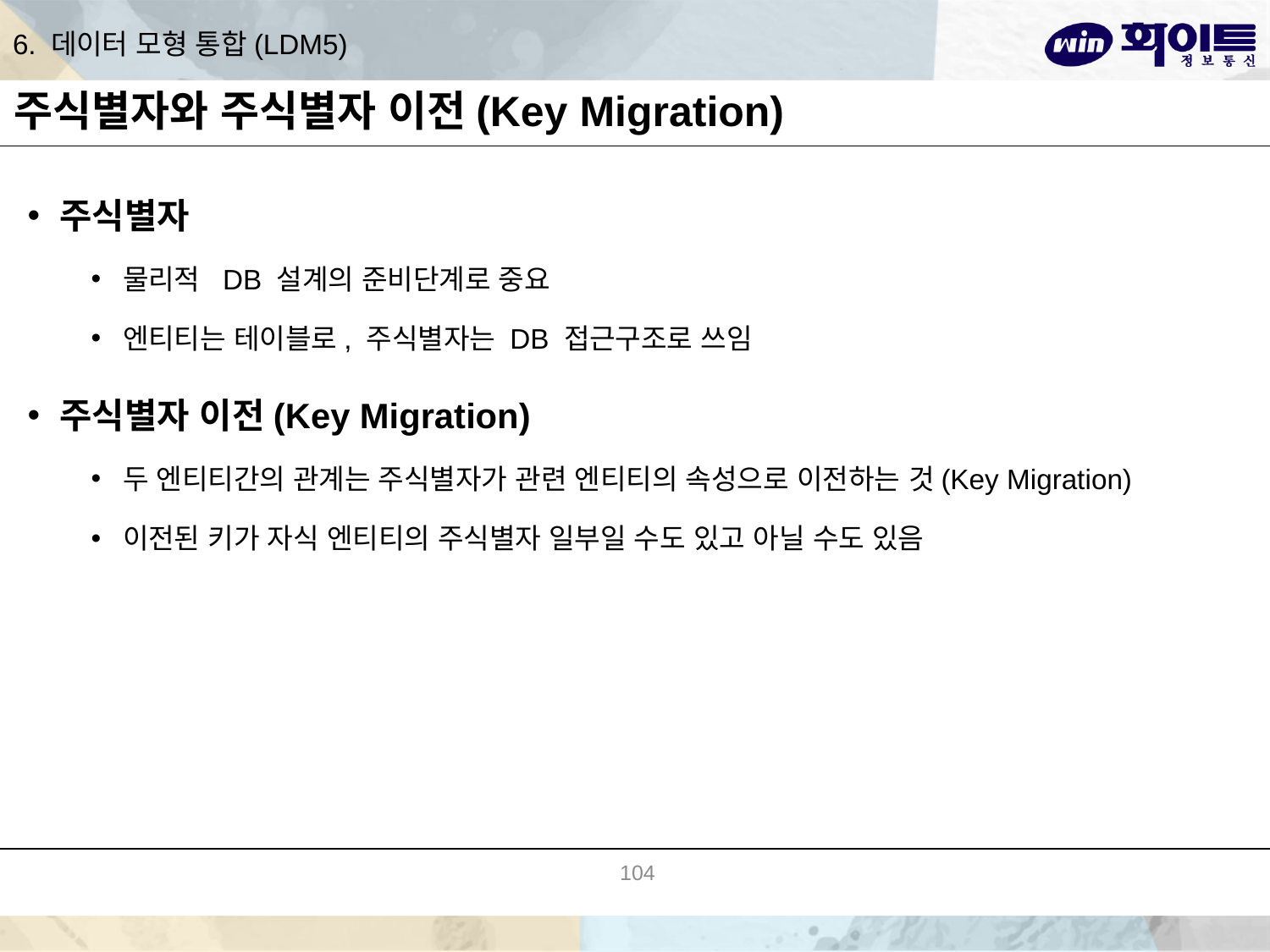

# 6. 데이터 모형 통합(LDM5)
주식별자와 주식별자 이전(Key Migration)
주식별자
물리적  DB 설계의 준비단계로 중요
엔티티는 테이블로, 주식별자는 DB 접근구조로 쓰임
주식별자 이전(Key Migration)
두 엔티티간의 관계는 주식별자가 관련 엔티티의 속성으로 이전하는 것(Key Migration)
이전된 키가 자식 엔티티의 주식별자 일부일 수도 있고 아닐 수도 있음
104